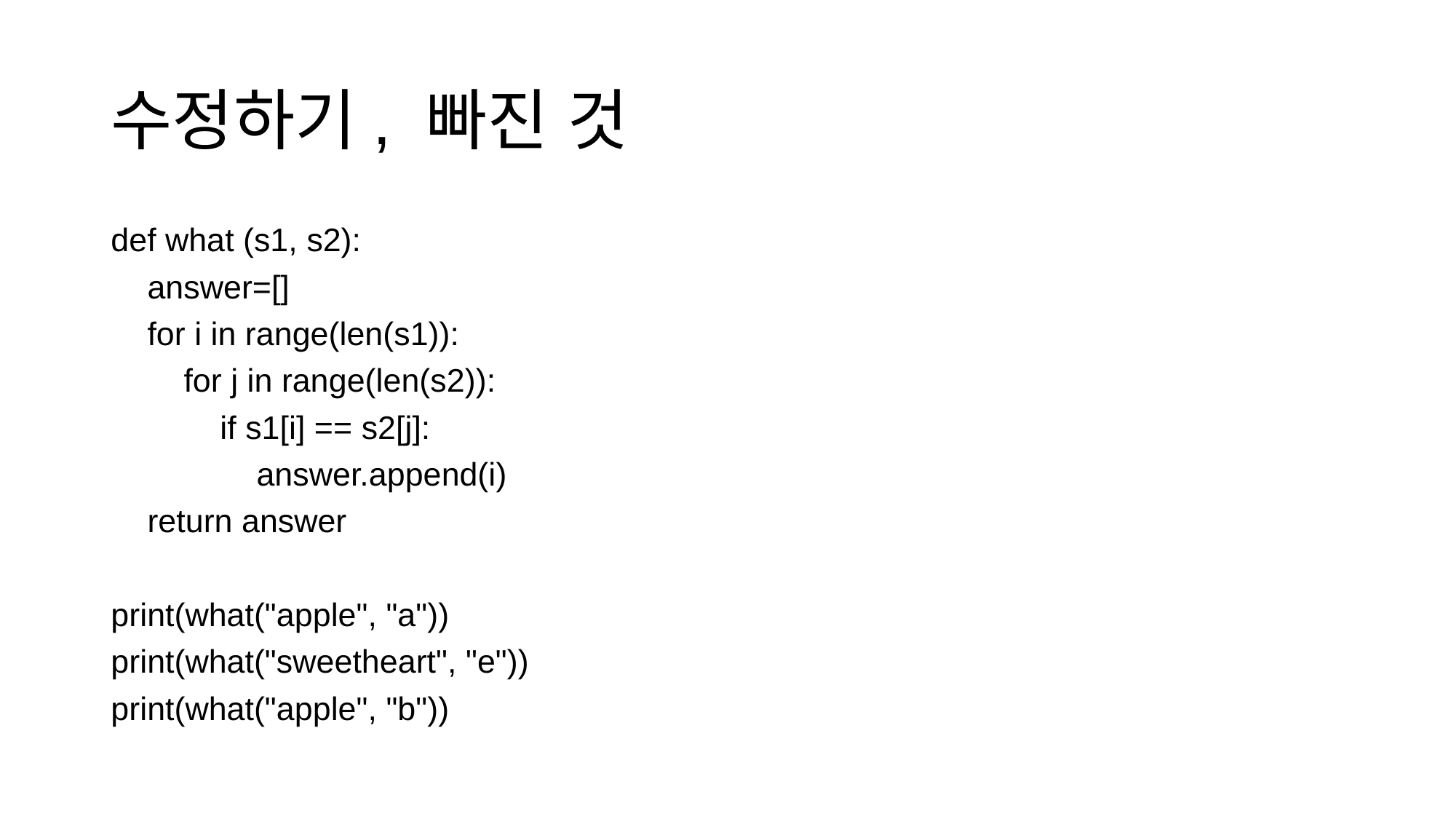

# 수정하기, 빠진 것
def what (s1, s2):
    answer=[]
    for i in range(len(s1)):
        for j in range(len(s2)):
            if s1[i] == s2[j]:
                answer.append(i)
    return answer

print(what("apple", "a"))
print(what("sweetheart", "e"))
print(what("apple", "b"))